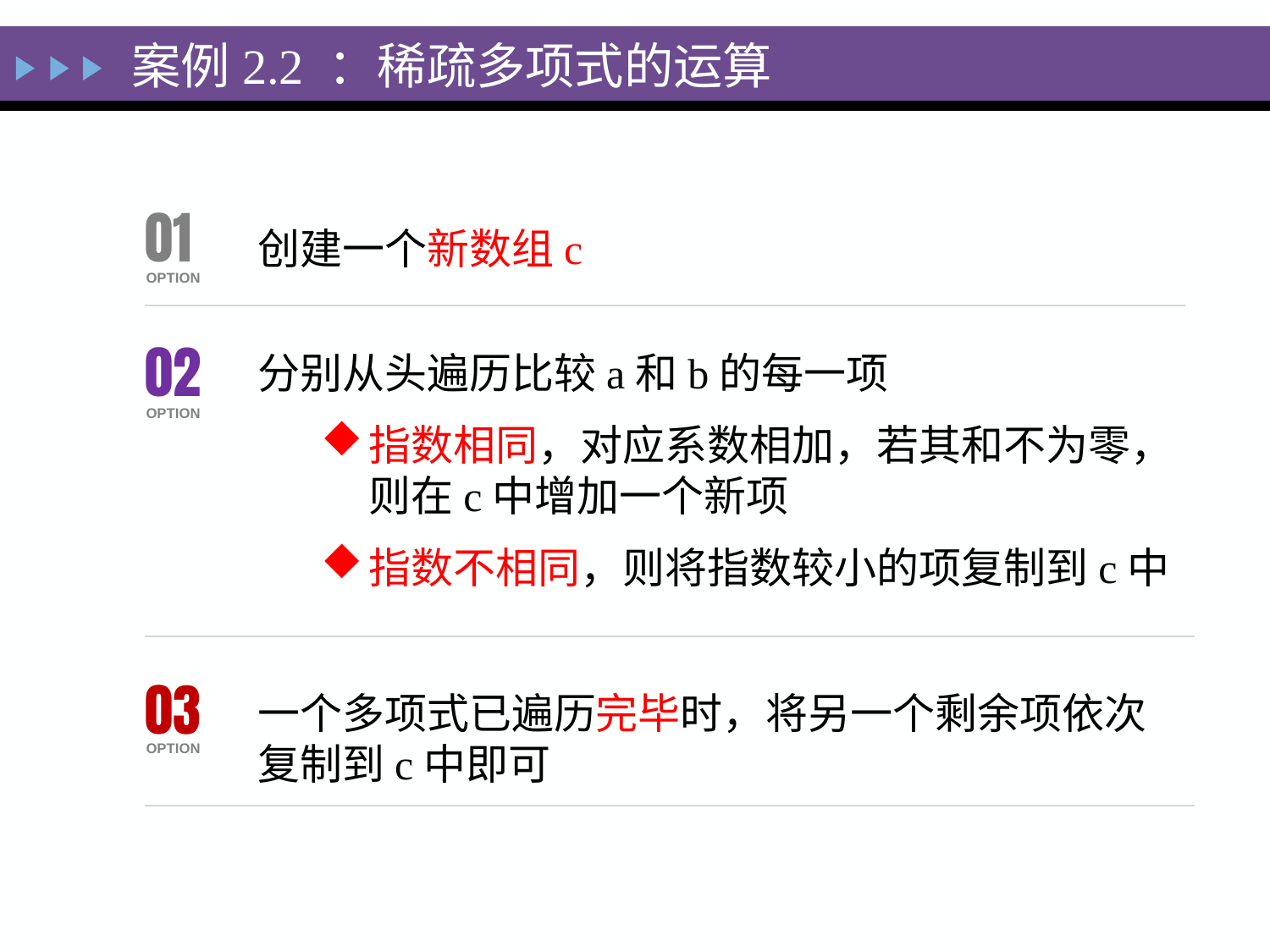

案例2.2 ：稀疏多项式的运算
01
OPTION
创建一个新数组c
02
OPTION
分别从头遍历比较a和b的每一项
指数相同，对应系数相加，若其和不为零，则在c中增加一个新项
指数不相同，则将指数较小的项复制到c中
03
OPTION
一个多项式已遍历完毕时，将另一个剩余项依次复制到c中即可